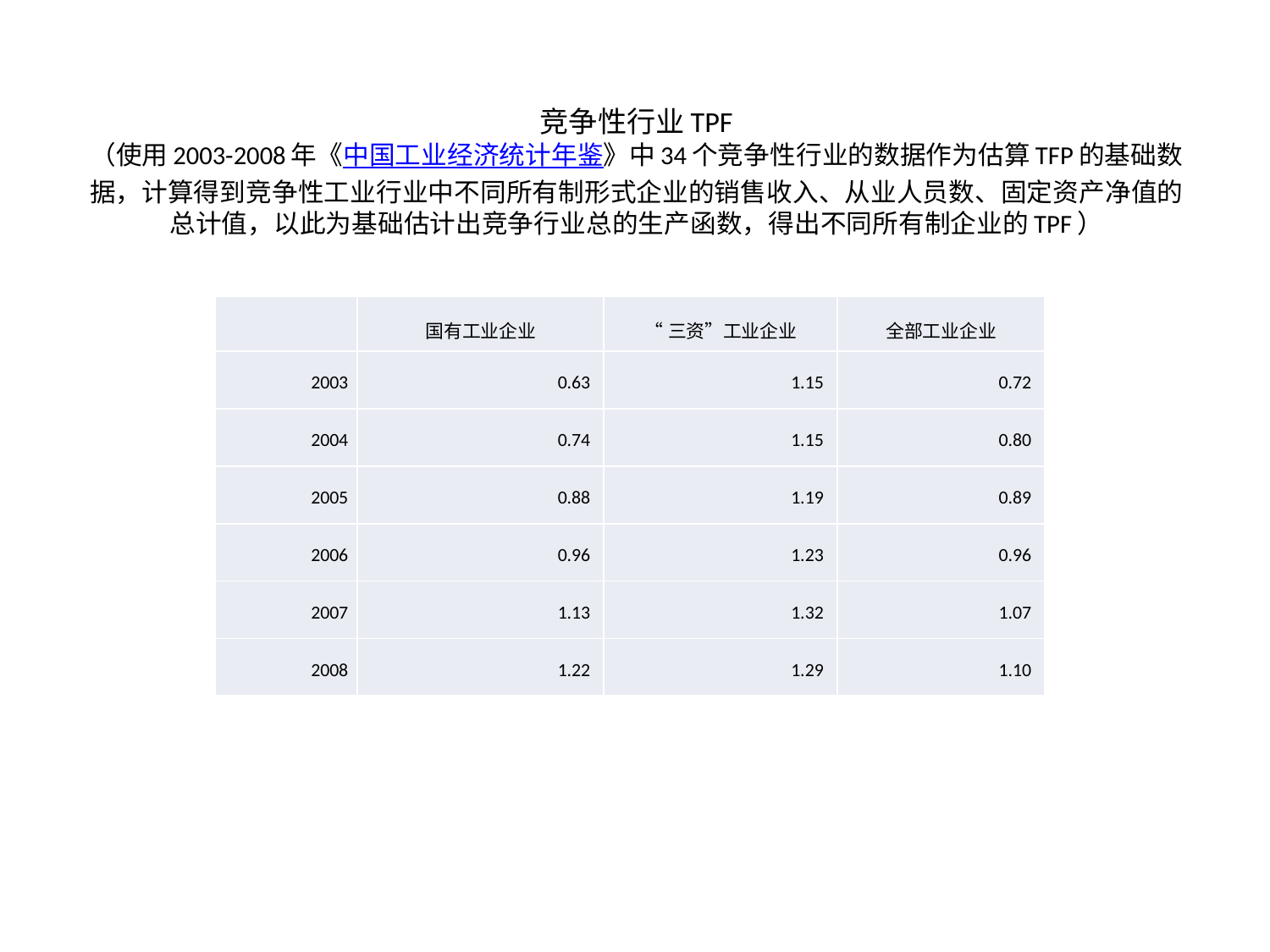

# 竞争性行业TPF （使用2003-2008年《中国工业经济统计年鉴》中34个竞争性行业的数据作为估算TFP的基础数据，计算得到竞争性工业行业中不同所有制形式企业的销售收入、从业人员数、固定资产净值的总计值，以此为基础估计出竞争行业总的生产函数，得出不同所有制企业的TPF）
|  | 国有工业企业 | “三资”工业企业 | 全部工业企业 |
| --- | --- | --- | --- |
| 2003 | 0.63 | 1.15 | 0.72 |
| 2004 | 0.74 | 1.15 | 0.80 |
| 2005 | 0.88 | 1.19 | 0.89 |
| 2006 | 0.96 | 1.23 | 0.96 |
| 2007 | 1.13 | 1.32 | 1.07 |
| 2008 | 1.22 | 1.29 | 1.10 |